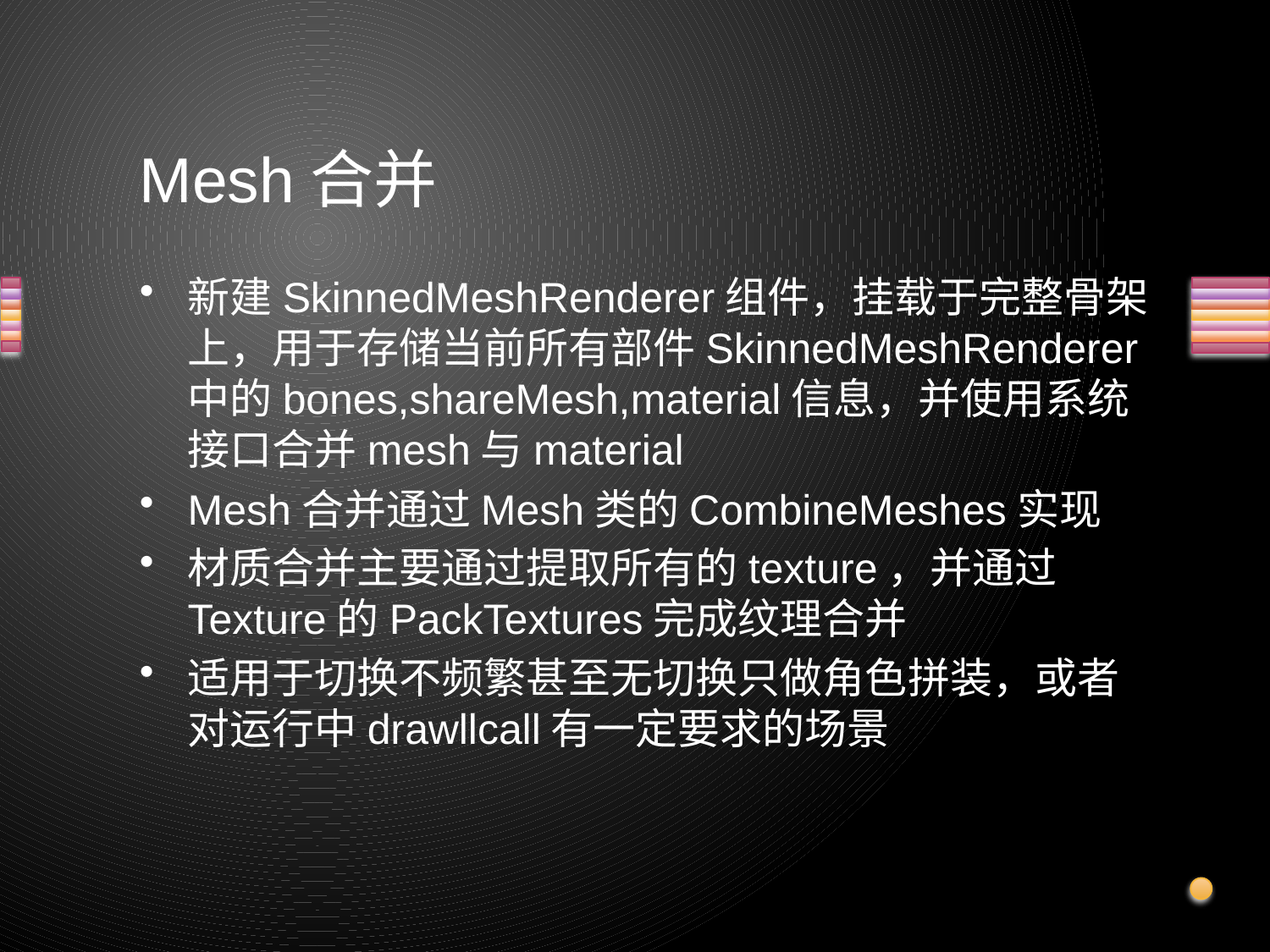

# Mesh合并

新建SkinnedMeshRenderer组件，挂载于完整骨架上，用于存储当前所有部件SkinnedMeshRenderer中的bones,shareMesh,material信息，并使用系统接口合并mesh与material
Mesh合并通过Mesh类的CombineMeshes实现
材质合并主要通过提取所有的texture，并通过Texture的PackTextures完成纹理合并
适用于切换不频繁甚至无切换只做角色拼装，或者对运行中drawllcall有一定要求的场景